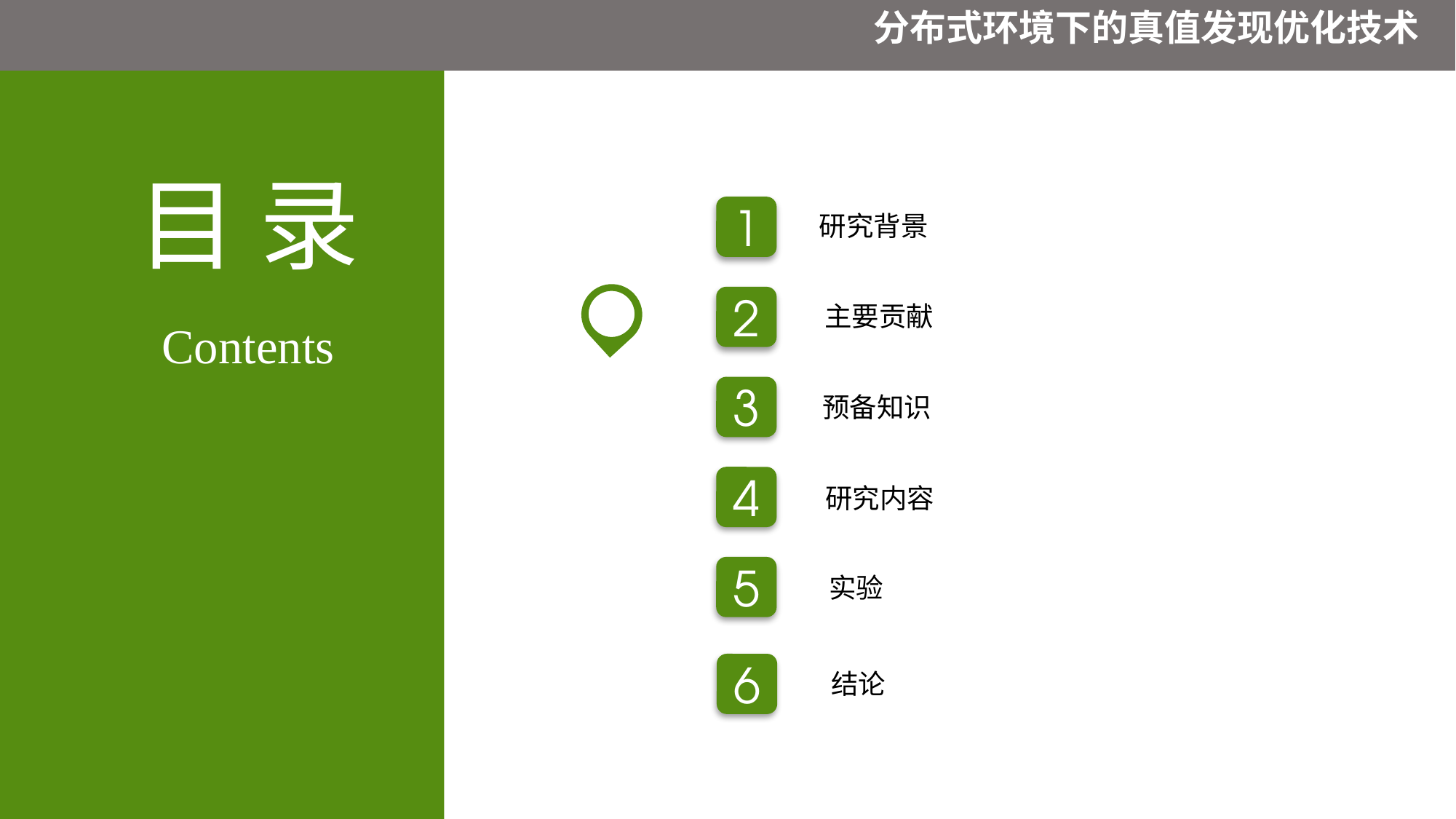

分布式环境下的真值发现优化技术
目 录
1
研究背景

2
主要贡献
Contents
3
预备知识
4
研究内容
5
实验
6
结论